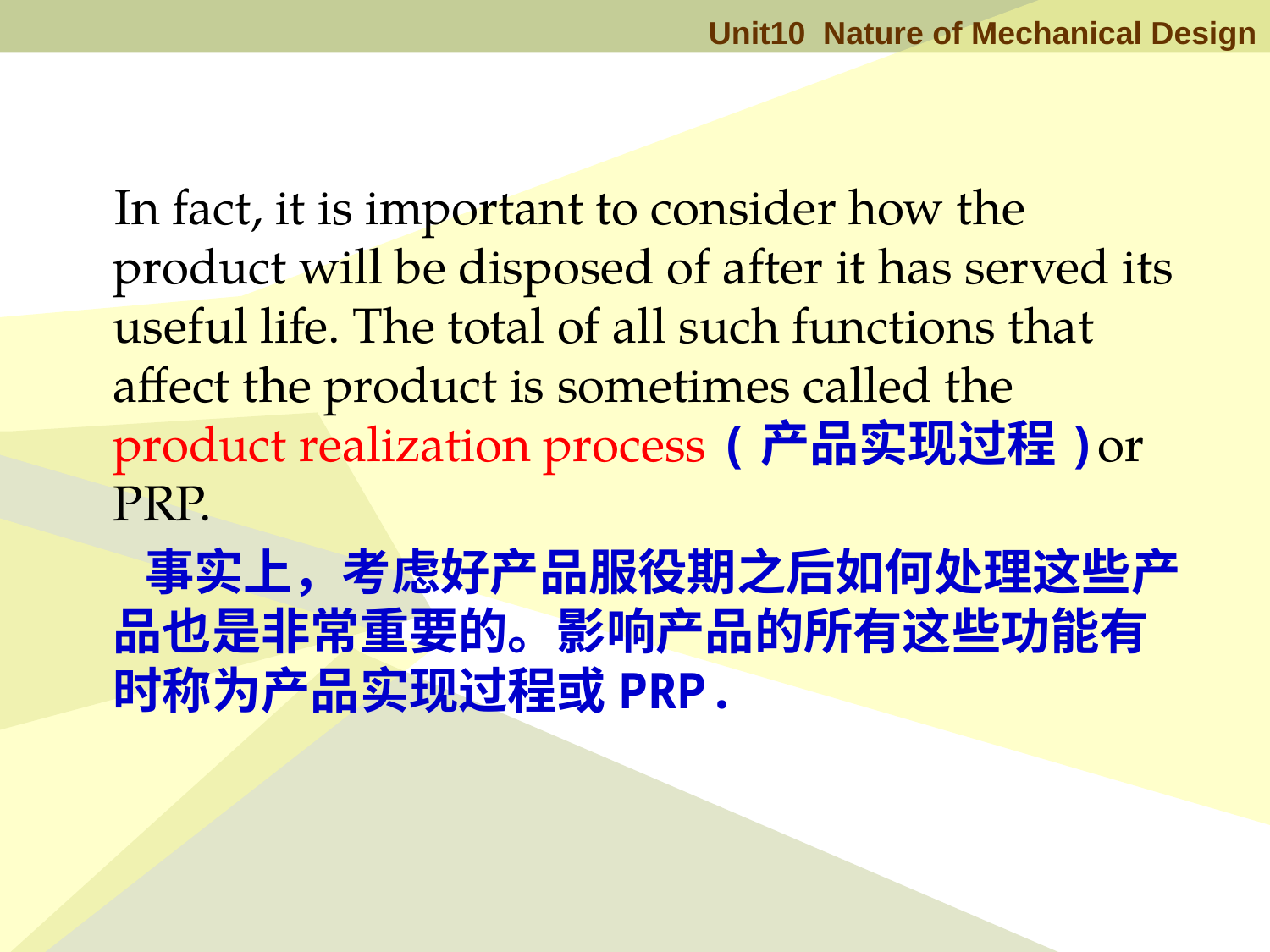

In fact, it is important to consider how the product will be disposed of after it has served its useful life. The total of all such functions that affect the product is sometimes called the product realization process (产品实现过程)or PRP.
      事实上，考虑好产品服役期之后如何处理这些产品也是非常重要的。影响产品的所有这些功能有时称为产品实现过程或PRP.